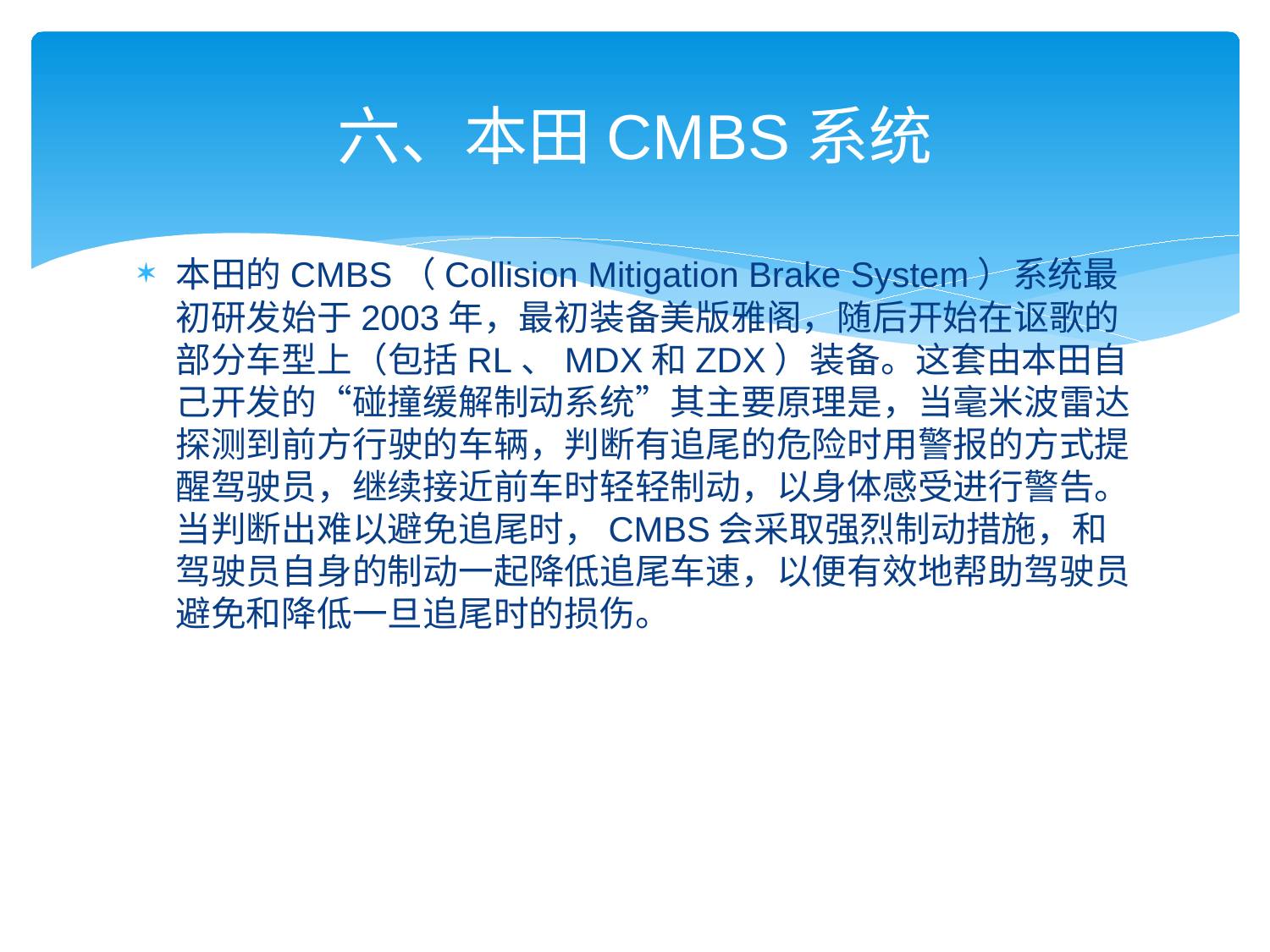

# 六、本田CMBS系统
本田的CMBS（Collision Mitigation Brake System）系统最初研发始于2003年，最初装备美版雅阁，随后开始在讴歌的部分车型上（包括RL、MDX和ZDX）装备。这套由本田自己开发的“碰撞缓解制动系统”其主要原理是，当毫米波雷达探测到前方行驶的车辆，判断有追尾的危险时用警报的方式提醒驾驶员，继续接近前车时轻轻制动，以身体感受进行警告。当判断出难以避免追尾时，CMBS会采取强烈制动措施，和驾驶员自身的制动一起降低追尾车速，以便有效地帮助驾驶员避免和降低一旦追尾时的损伤。